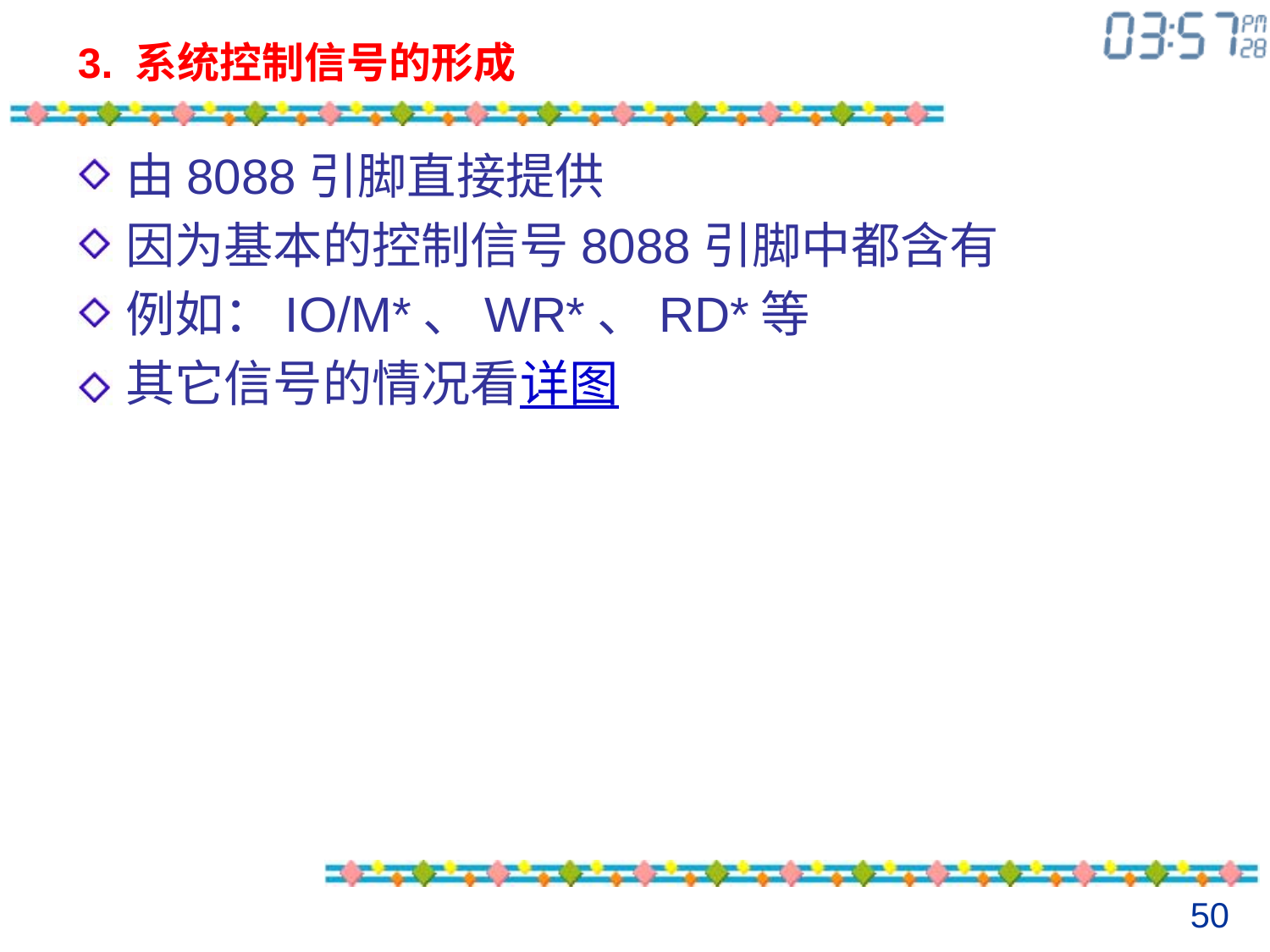

# 3. 系统控制信号的形成
由8088引脚直接提供
因为基本的控制信号8088引脚中都含有
例如：IO/M*、WR*、RD*等
其它信号的情况看详图